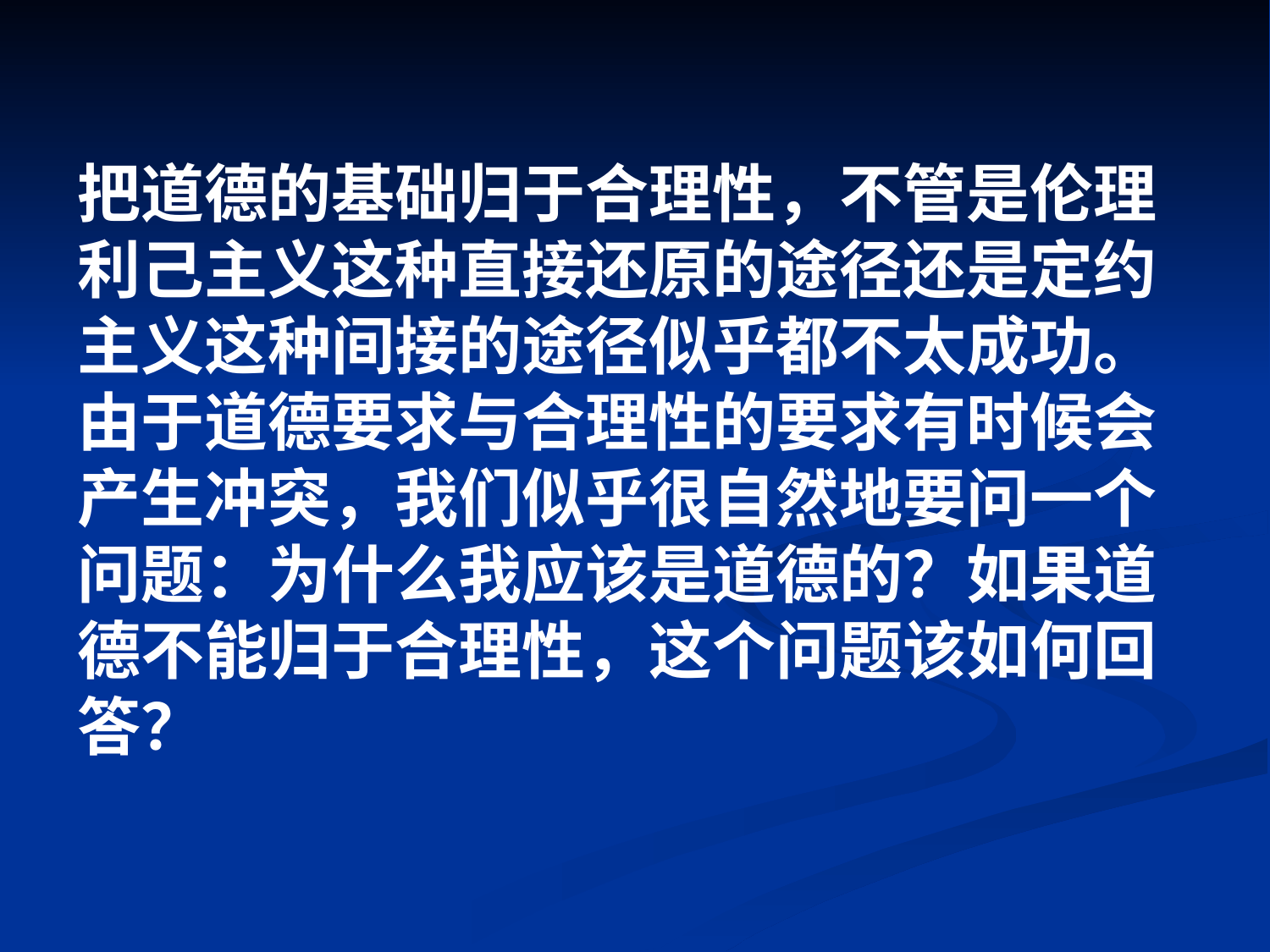

把道德的基础归于合理性，不管是伦理利己主义这种直接还原的途径还是定约主义这种间接的途径似乎都不太成功。由于道德要求与合理性的要求有时候会产生冲突，我们似乎很自然地要问一个问题：为什么我应该是道德的？如果道德不能归于合理性，这个问题该如何回答？